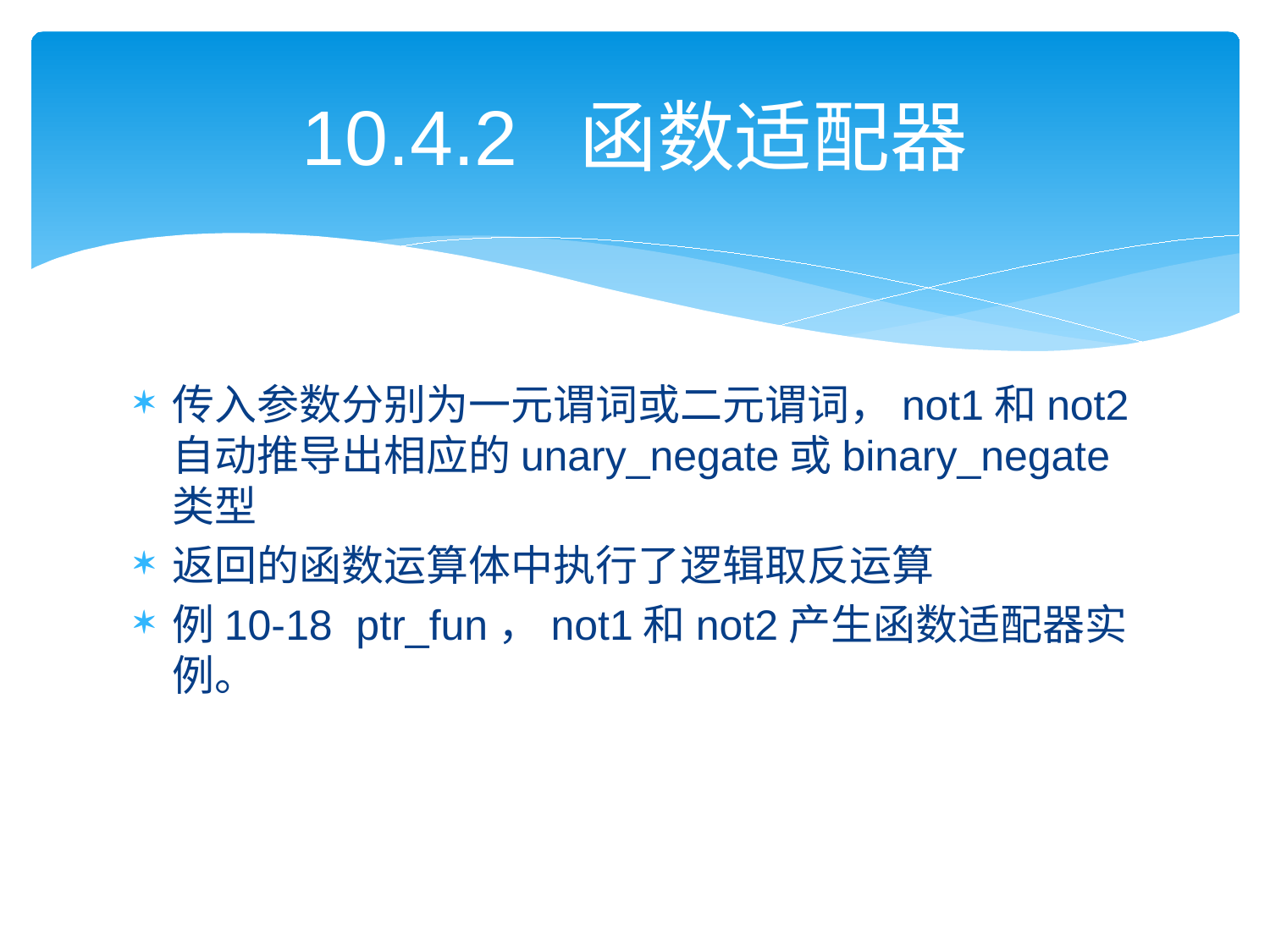

# 10.4.2  函数适配器
传入参数分别为一元谓词或二元谓词，not1和not2自动推导出相应的unary_negate或binary_negate类型
返回的函数运算体中执行了逻辑取反运算
例10-18  ptr_fun，not1和not2产生函数适配器实例。